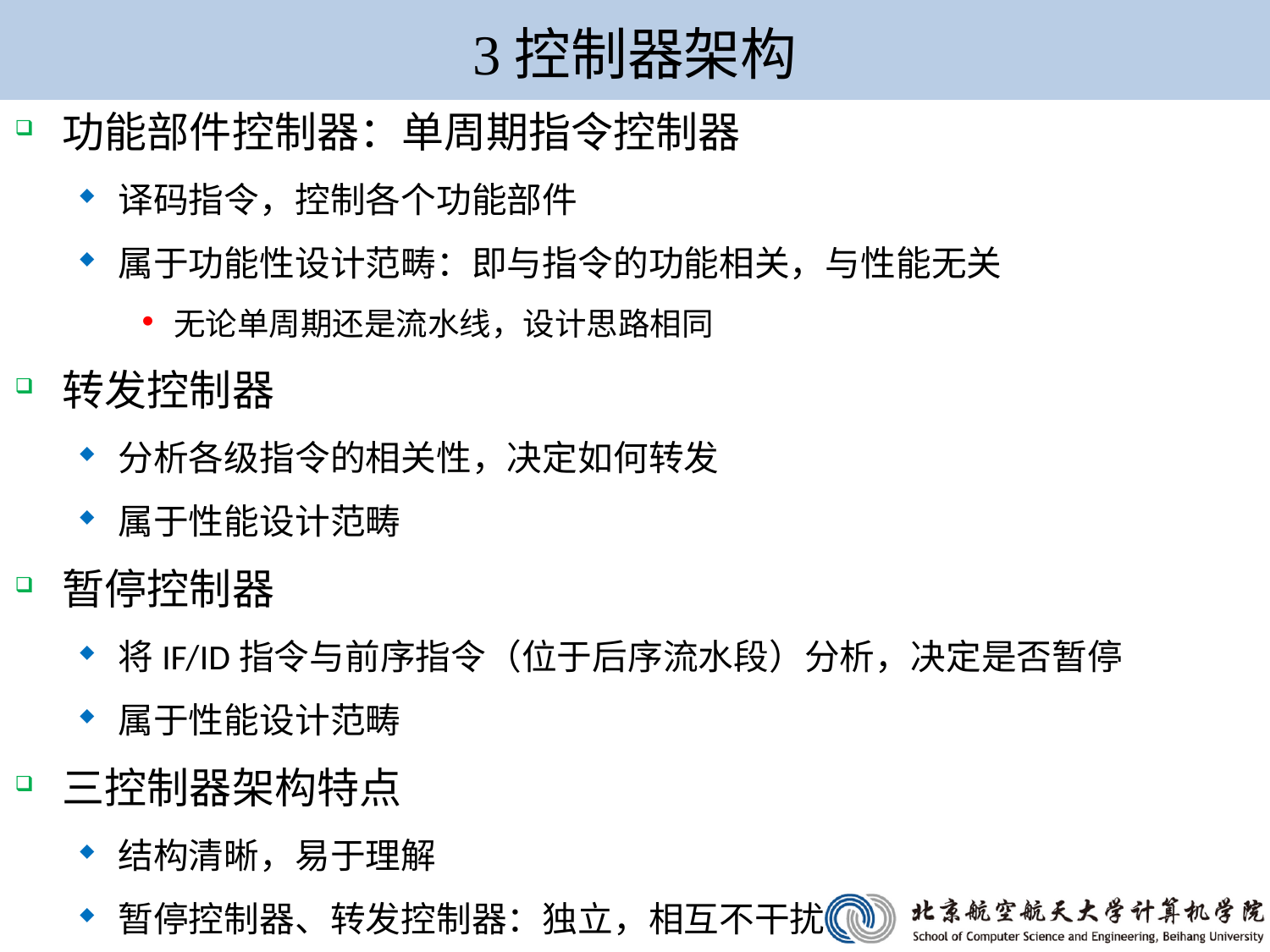

# 3控制器架构
功能部件控制器：单周期指令控制器
译码指令，控制各个功能部件
属于功能性设计范畴：即与指令的功能相关，与性能无关
无论单周期还是流水线，设计思路相同
转发控制器
分析各级指令的相关性，决定如何转发
属于性能设计范畴
暂停控制器
将IF/ID指令与前序指令（位于后序流水段）分析，决定是否暂停
属于性能设计范畴
三控制器架构特点
结构清晰，易于理解
暂停控制器、转发控制器：独立，相互不干扰